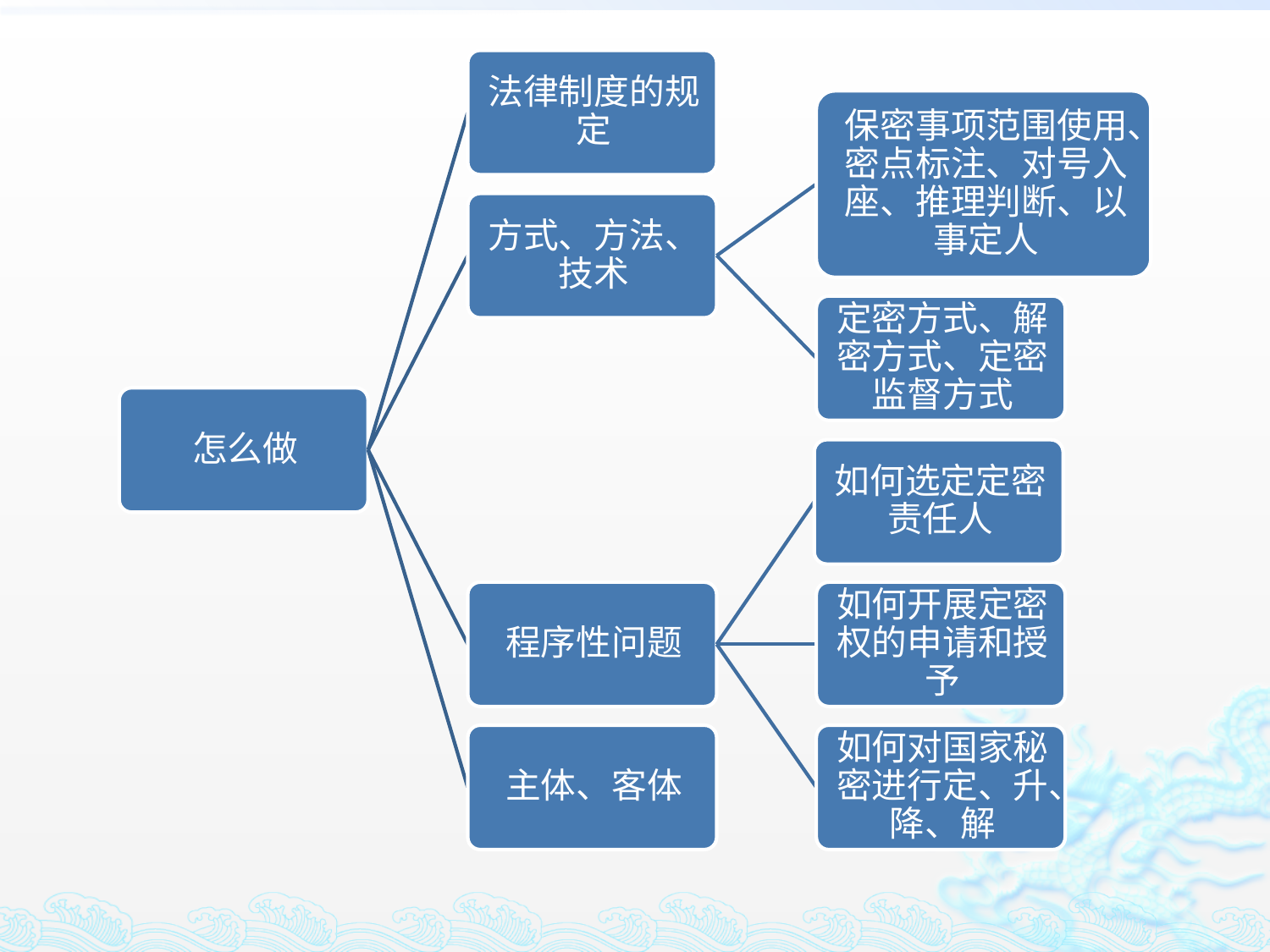

怎么做

法律制度的规定

方式、方法、技术

保密事项范围使用、密点标注、对号入座、推理判断、以事定人

定密方式、解密方式、定密监督方式

程序性问题

如何选定定密责任人

如何开展定密权的申请和授予

如何对国家秘密进行定、升、降、解

主体、客体